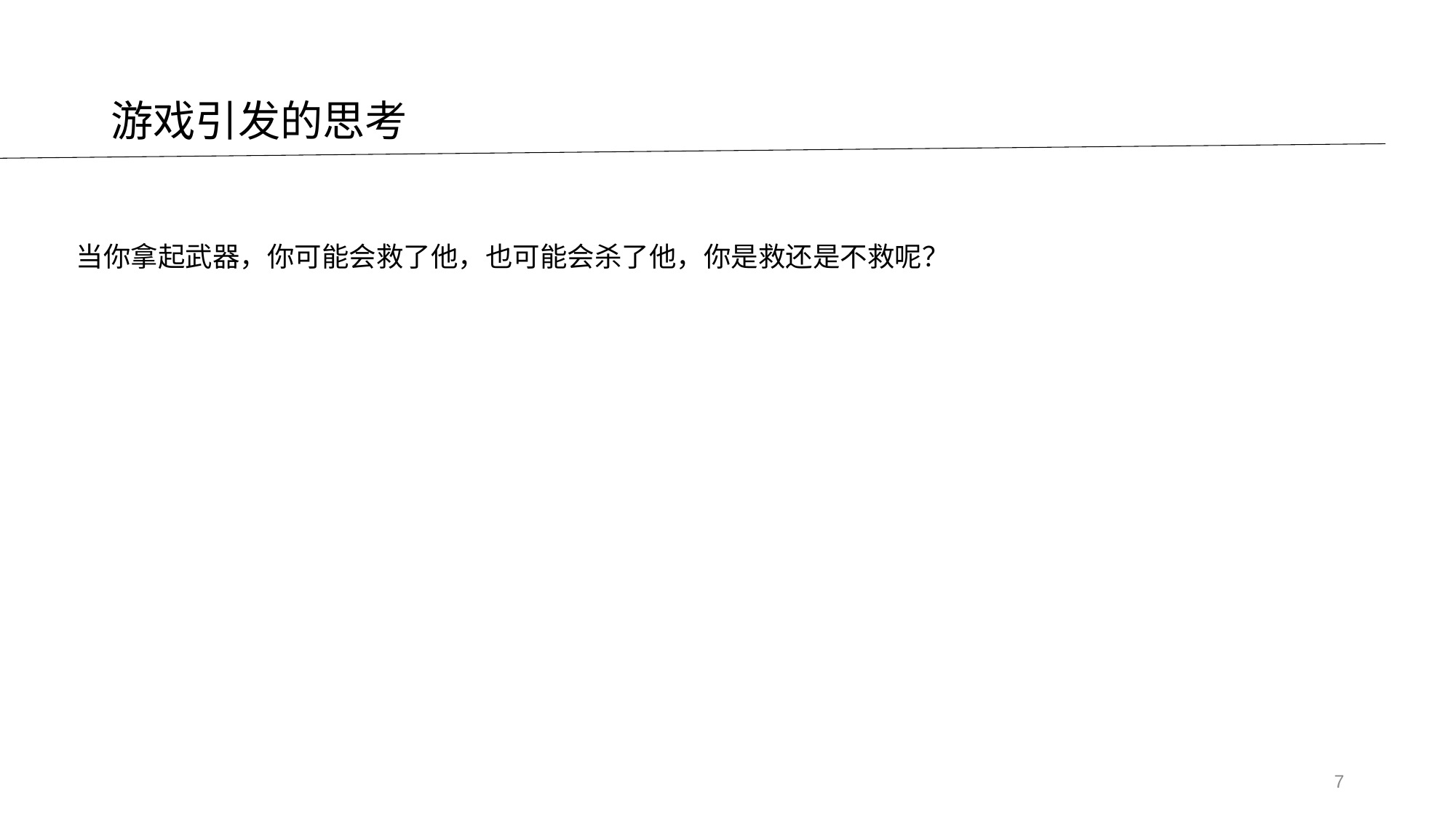

# 游戏引发的思考
 当你拿起武器，你可能会救了他，也可能会杀了他，你是救还是不救呢？
7